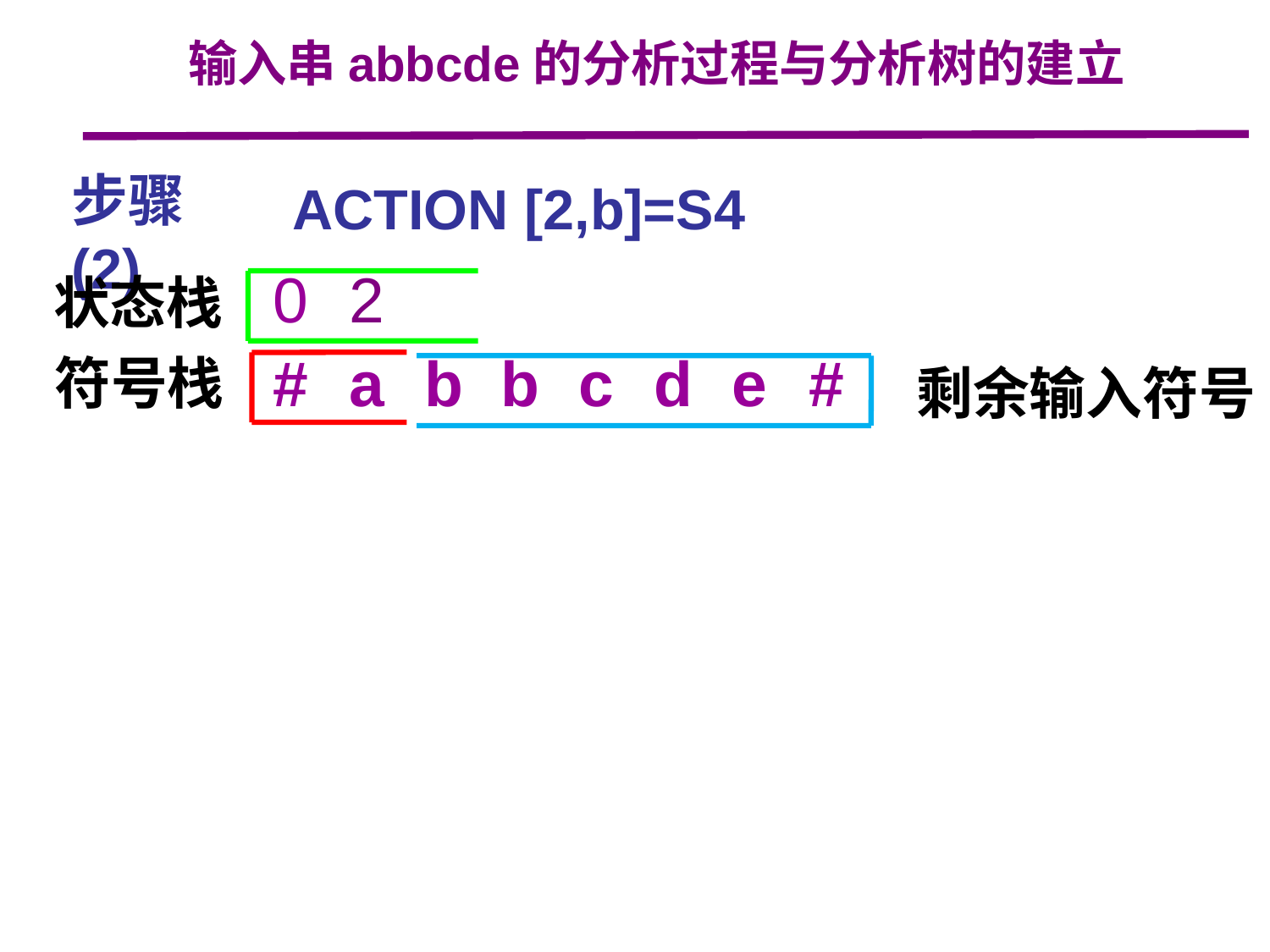

输入串abbcde的分析过程与分析树的建立
步骤(2)

ACTION [2,b]=S4

| 0 | 2 |  |  |  |  |  |  |
| --- | --- | --- | --- | --- | --- | --- | --- |
| # | a | b | b | c | d | e | # |
状态栈

符号栈
剩余输入符号